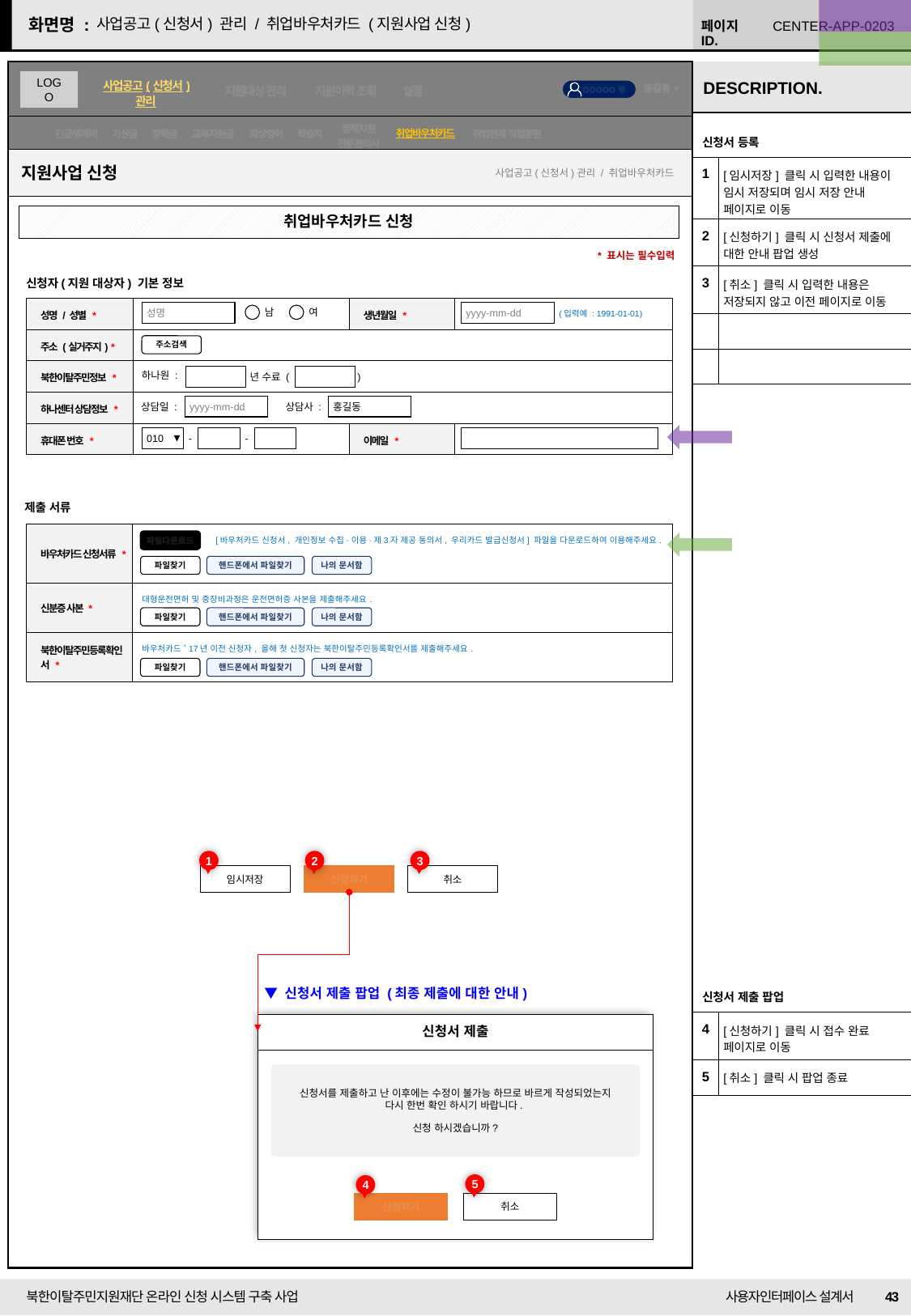

22/09/01 수정
사업공고(신청서) 관리 / 취업바우처카드 (지원사업 신청)
CENTER-APP-0203
22/09/13 수정
취업바우처카드
| 신청서 등록 |  |
| --- | --- |
| 1 | [임시저장] 클릭 시 입력한 내용이 임시 저장되며 임시 저장 안내 페이지로 이동 |
| 2 | [신청하기] 클릭 시 신청서 제출에 대한 안내 팝업 생성 |
| 3 | [취소] 클릭 시 입력한 내용은 저장되지 않고 이전 페이지로 이동 |
|  |  |
|  |  |
지원사업 신청
사업공고(신청서)관리 / 취업바우처카드
취업바우처카드 신청
* 표시는 필수입력
신청자(지원 대상자) 기본 정보
| 성명 / 성별 \* |  | 생년월일 \* |  |
| --- | --- | --- | --- |
| 주소 (실거주지) \* |  |  |  |
| 북한이탈주민정보 \* |  |  |  |
| 하나센터 상담정보 \* |  |  |  |
| 휴대폰 번호 \* |  | 이메일 \* | 010-1234-5678 |
남

여

성명
yyyy-mm-dd
(입력예 : 1991-01-01)
주소검색
하나원 :
년 수료 (                   기)

상담일 :
yyyy-mm-dd
상담사 :
홍길동

-
-
010

제출 서류

| 바우처카드 신청서류 \* |  |
| --- | --- |
| 신분증 사본 \* | 대형운전면허 및 중장비과정은 운전면허증 사본을 제출해주세요. |
| 북한이탈주민등록확인서 \* | 바우처카드 ‘17년 이전 신청자, 올해 첫 신청자는 북한이탈주민등록확인서를 제출해주세요. |
[바우처카드 신청서, 개인정보 수집·이용·제3자 제공 동의서, 우리카드 발급신청서] 파일을 다운로드하여 이용해주세요.
파일다운로드
파일찾기
핸드폰에서 파일찾기
나의 문서함
파일찾기
핸드폰에서 파일찾기
나의 문서함
파일찾기
핸드폰에서 파일찾기
나의 문서함
2
3
1
임시저장
신청하기
취소
▼ 신청서 제출 팝업 (최종 제출에 대한 안내)

신청서 제출
신청서를 제출하고 난 이후에는 수정이 불가능 하므로 바르게 작성되었는지 다시 한번 확인 하시기 바랍니다.
신청 하시겠습니까?
신청하기
취소
| 신청서 제출 팝업 |  |
| --- | --- |
| 4 | [신청하기] 클릭 시 접수 완료 페이지로 이동 |
| 5 | [취소] 클릭 시 팝업 종료 |
5
4
43